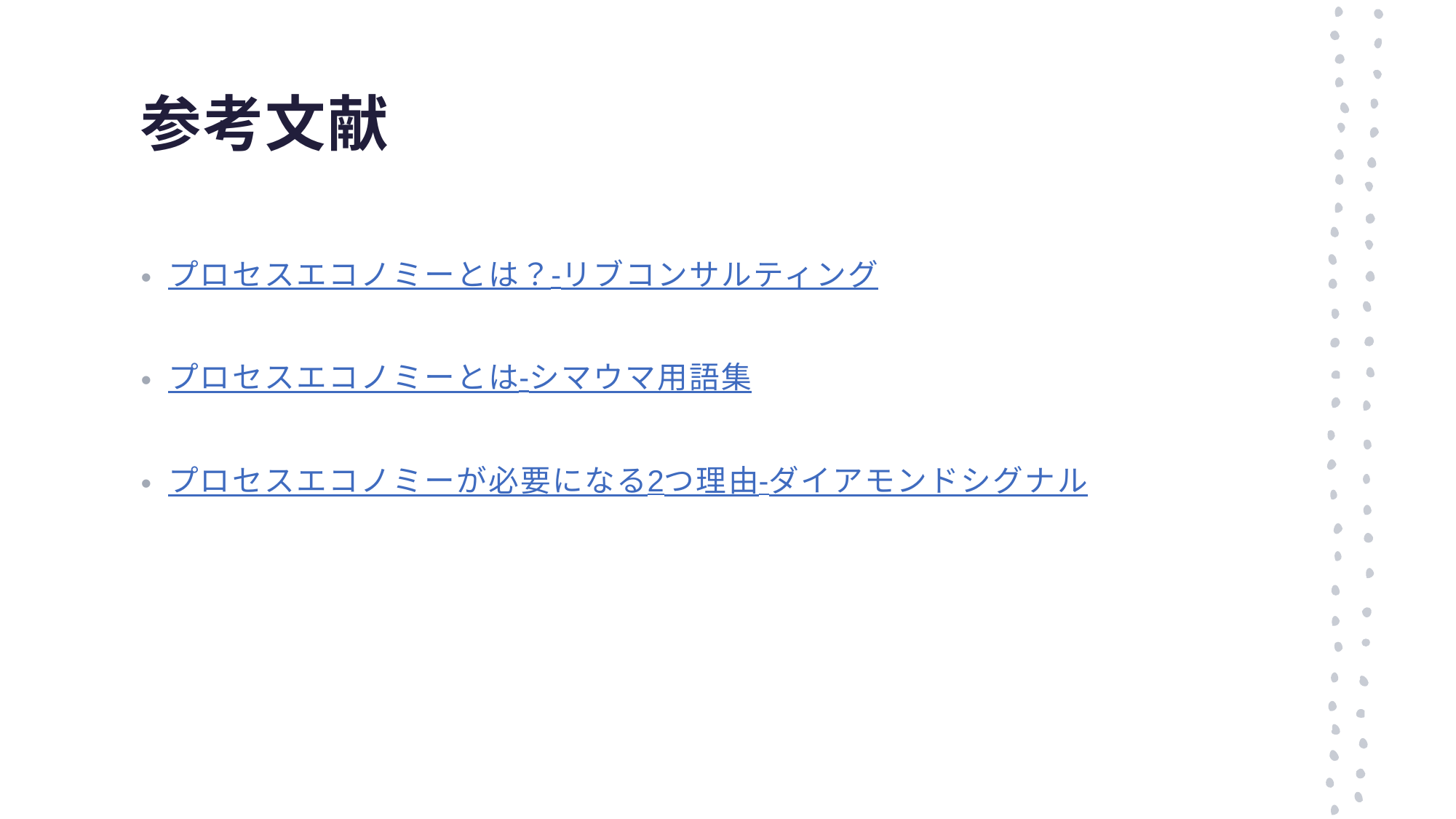

# 参考文献
プロセスエコノミーとは？-リブコンサルティング
プロセスエコノミーとは-シマウマ用語集
プロセスエコノミーが必要になる2つ理由-ダイアモンドシグナル